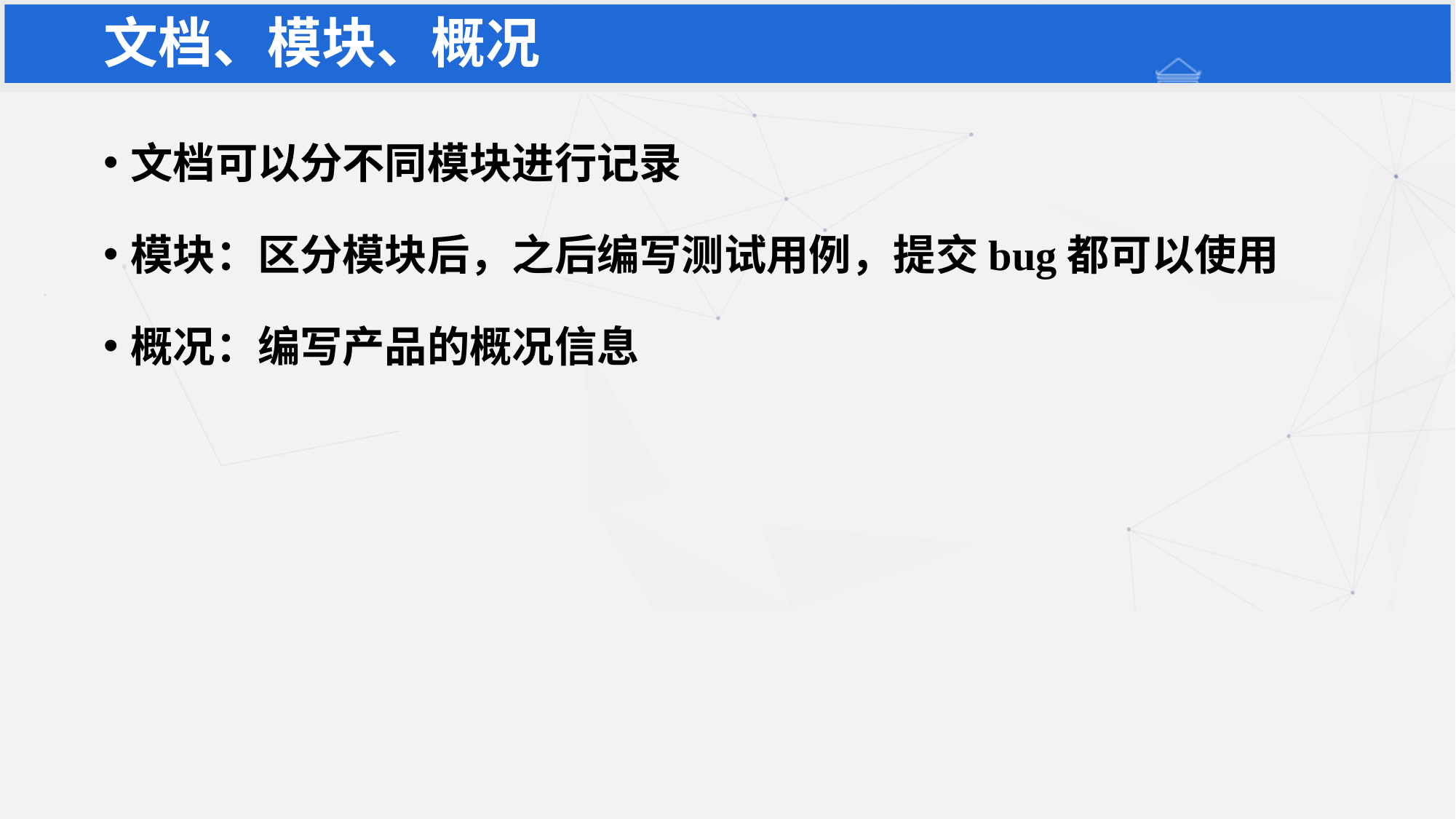

文档、模块、概况
文档可以分不同模块进行记录
模块：区分模块后，之后编写测试用例，提交bug都可以使用
概况：编写产品的概况信息